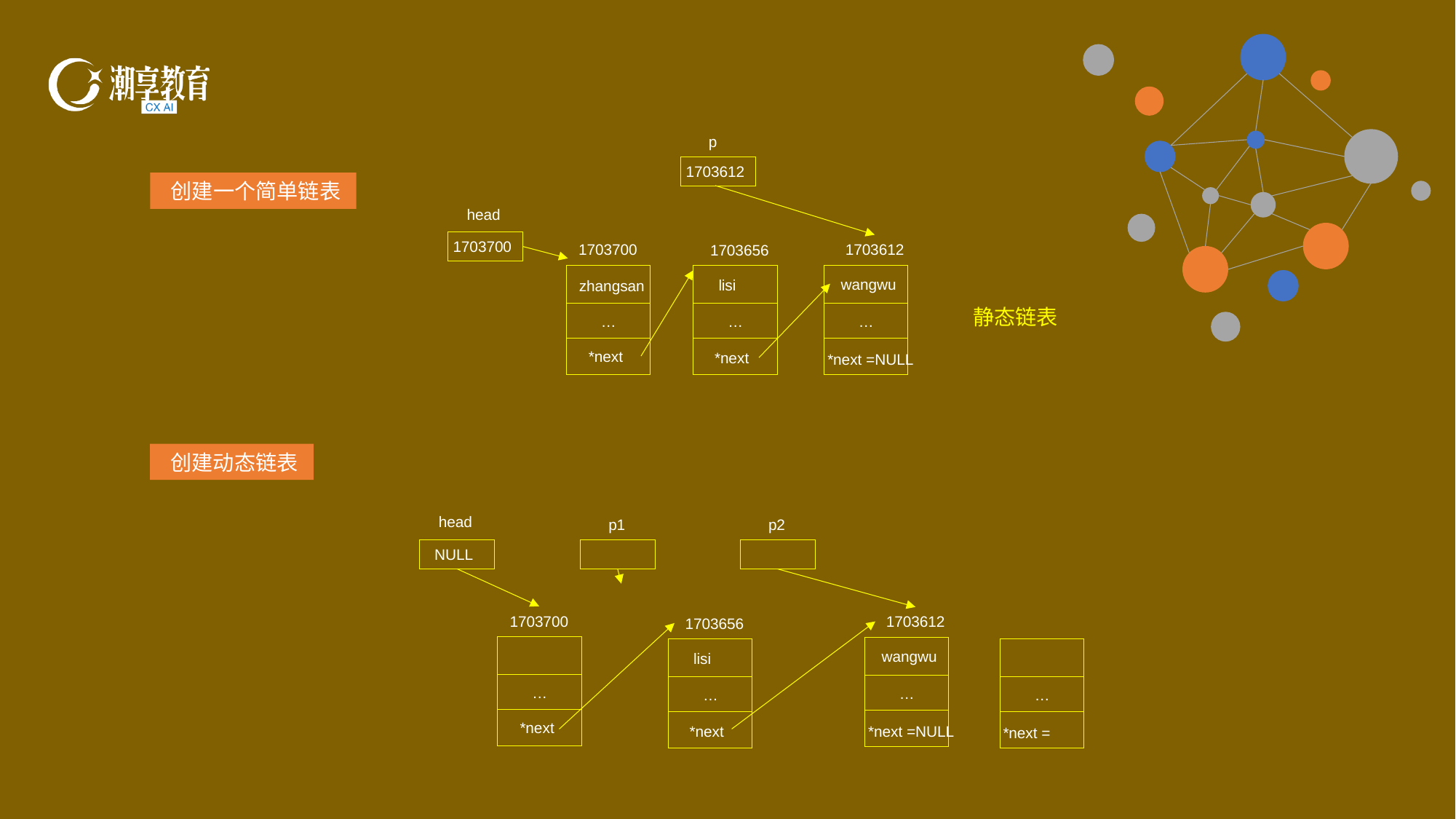

p
1703612

 创建一个简单链表
head
1703700

1703700

1703612
1703656

wangwu
lisi
zhangsan
静态链表
…
…
…
*next
*next
*next =NULL
 创建动态链表
head
p1
p2

NULL
1703700
1703612
1703656

wangwu
lisi
…
…
…
…
*next
*next
*next =NULL
*next =